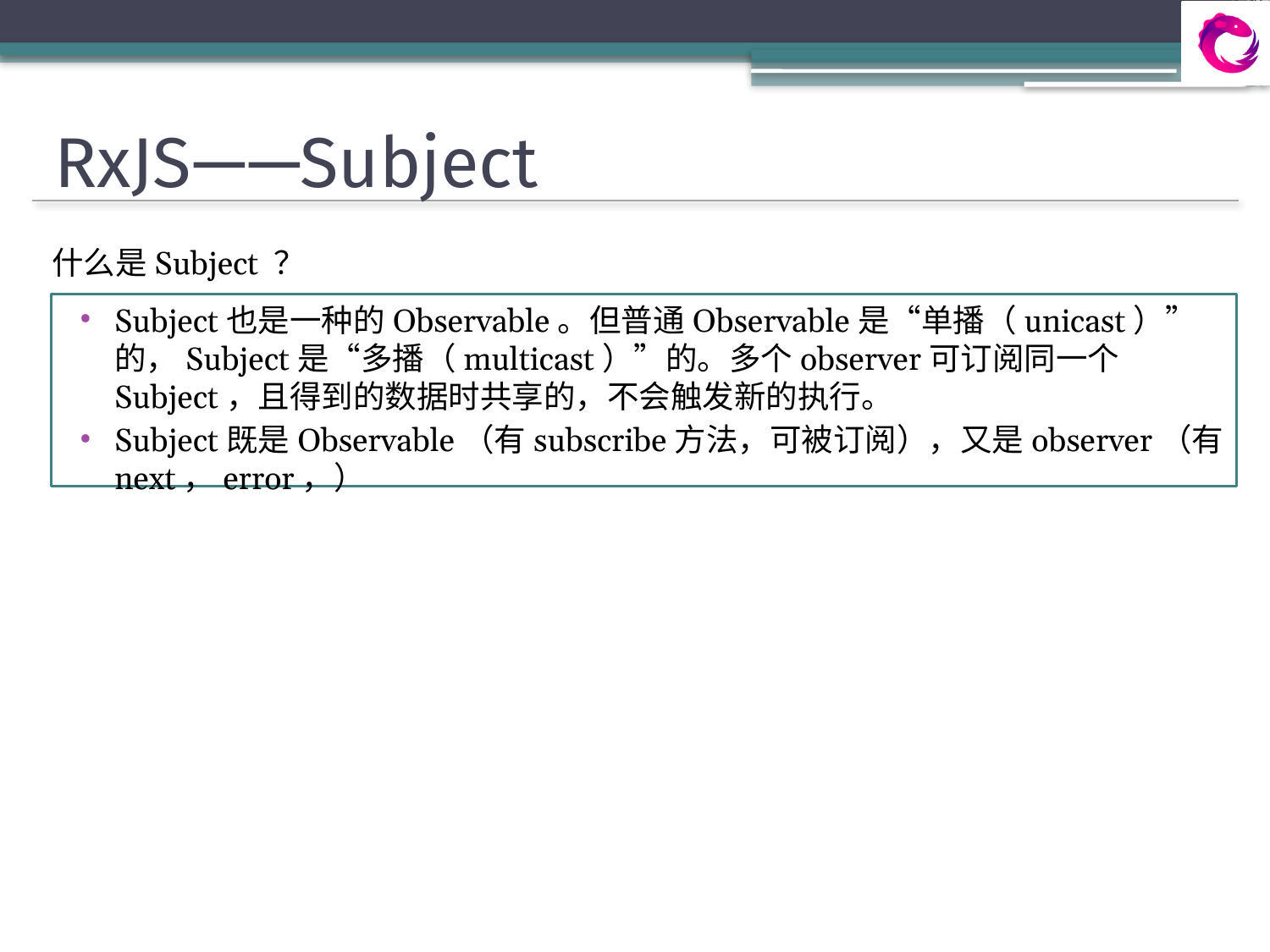

# RxJS——Subject
什么是Subject ？
Subject也是一种的Observable。但普通Observable是“单播（unicast）”的，Subject是“多播（multicast）”的。多个observer可订阅同一个Subject，且得到的数据时共享的，不会触发新的执行。
Subject既是Observable（有subscribe方法，可被订阅），又是observer（有next，error，）